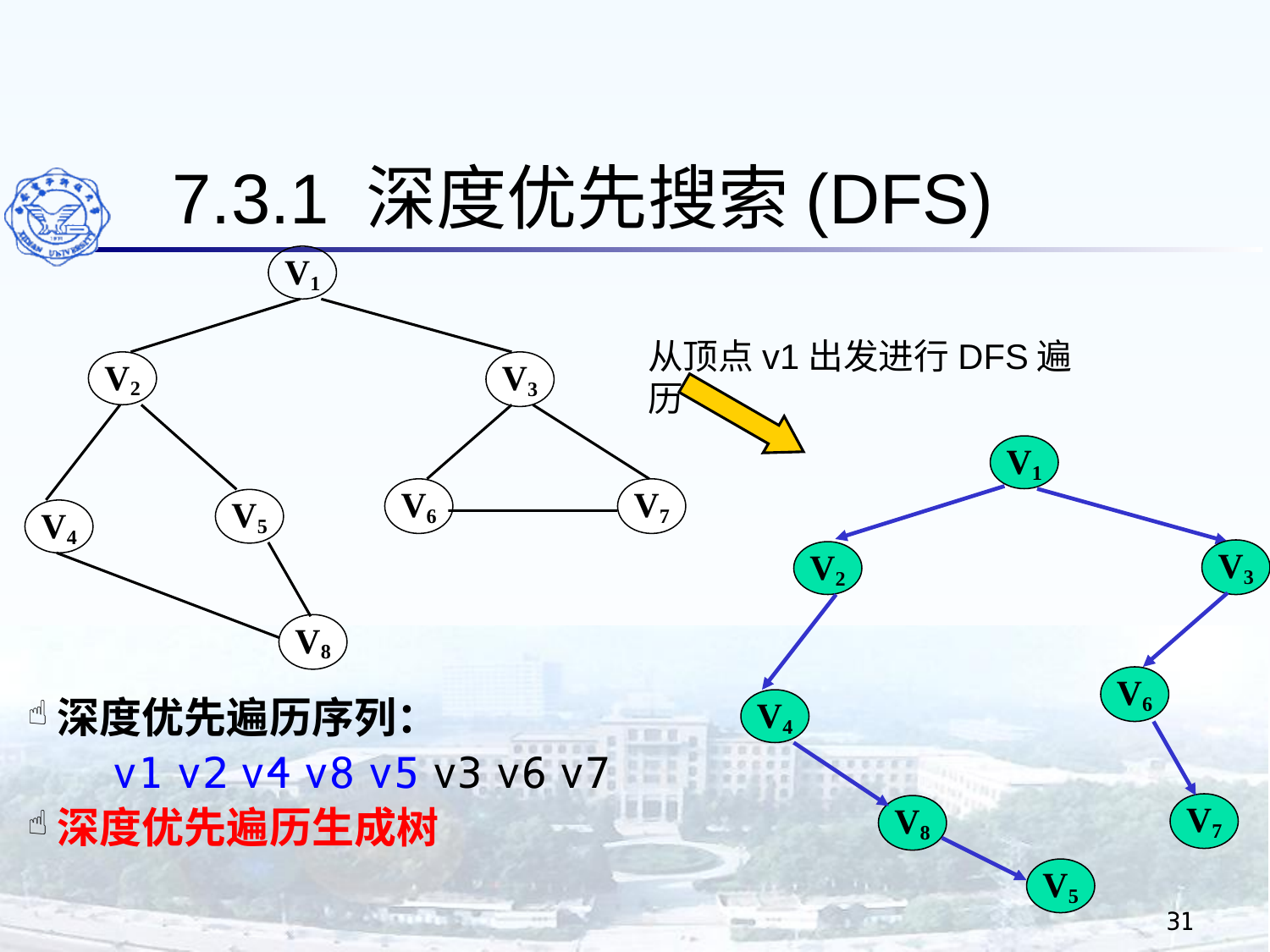

7.3.1 深度优先搜索(DFS)
V1

V2

V3

V6

V7

V5

V4

V8
从顶点v1出发进行DFS遍历

V1

V3

V2

V6

深度优先遍历序列：
       v1 v2 v4 v8 v5 v3 v6 v7
深度优先遍历生成树
V4

V7

V8

V5

31